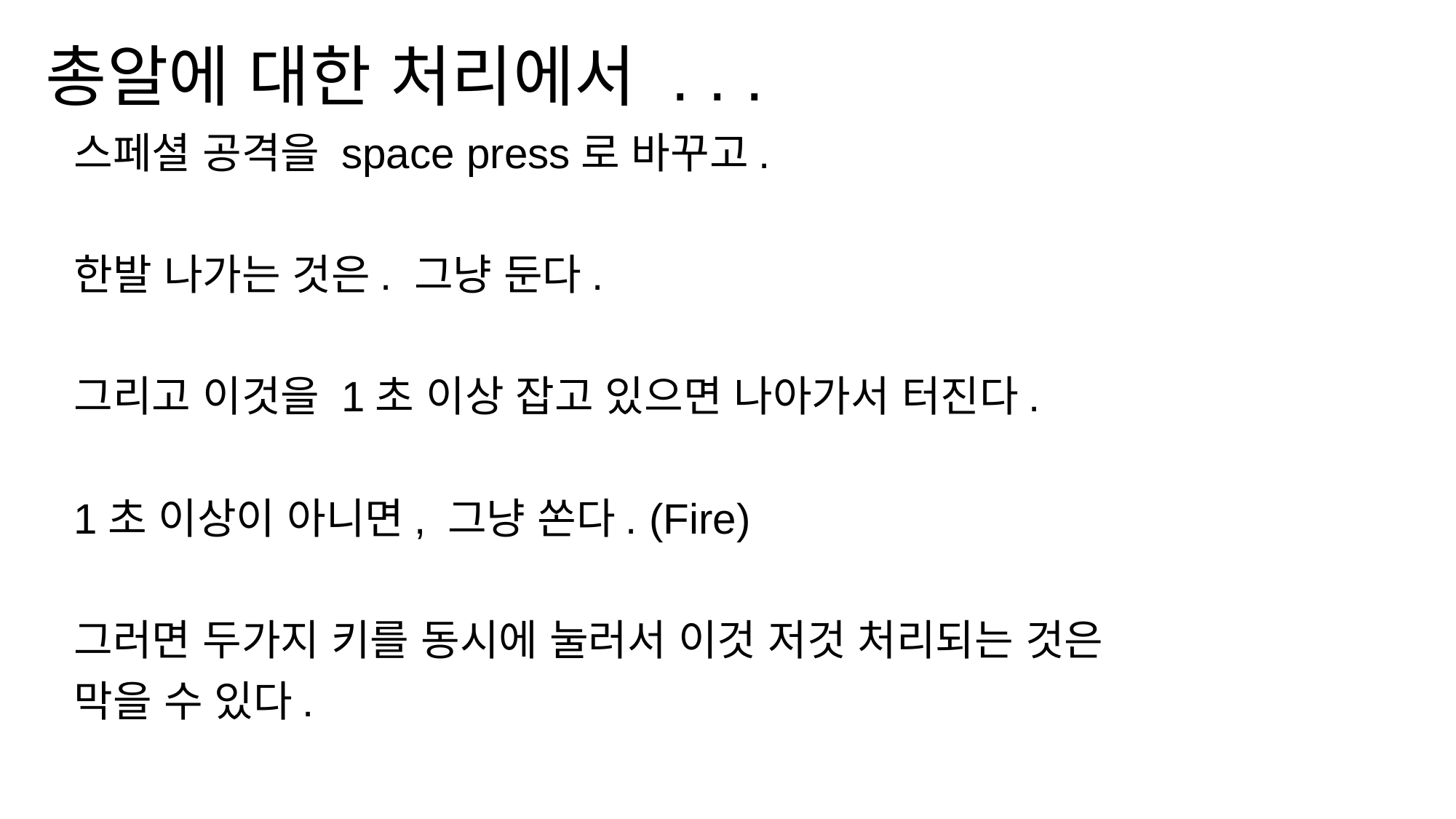

# 총알에 대한 처리에서 . . .
스페셜 공격을 space press로 바꾸고.

한발 나가는 것은. 그냥 둔다.

그리고 이것을 1초 이상 잡고 있으면 나아가서 터진다.

1초 이상이 아니면, 그냥 쏜다. (Fire)

그러면 두가지 키를 동시에 눌러서 이것 저것 처리되는 것은
막을 수 있다.